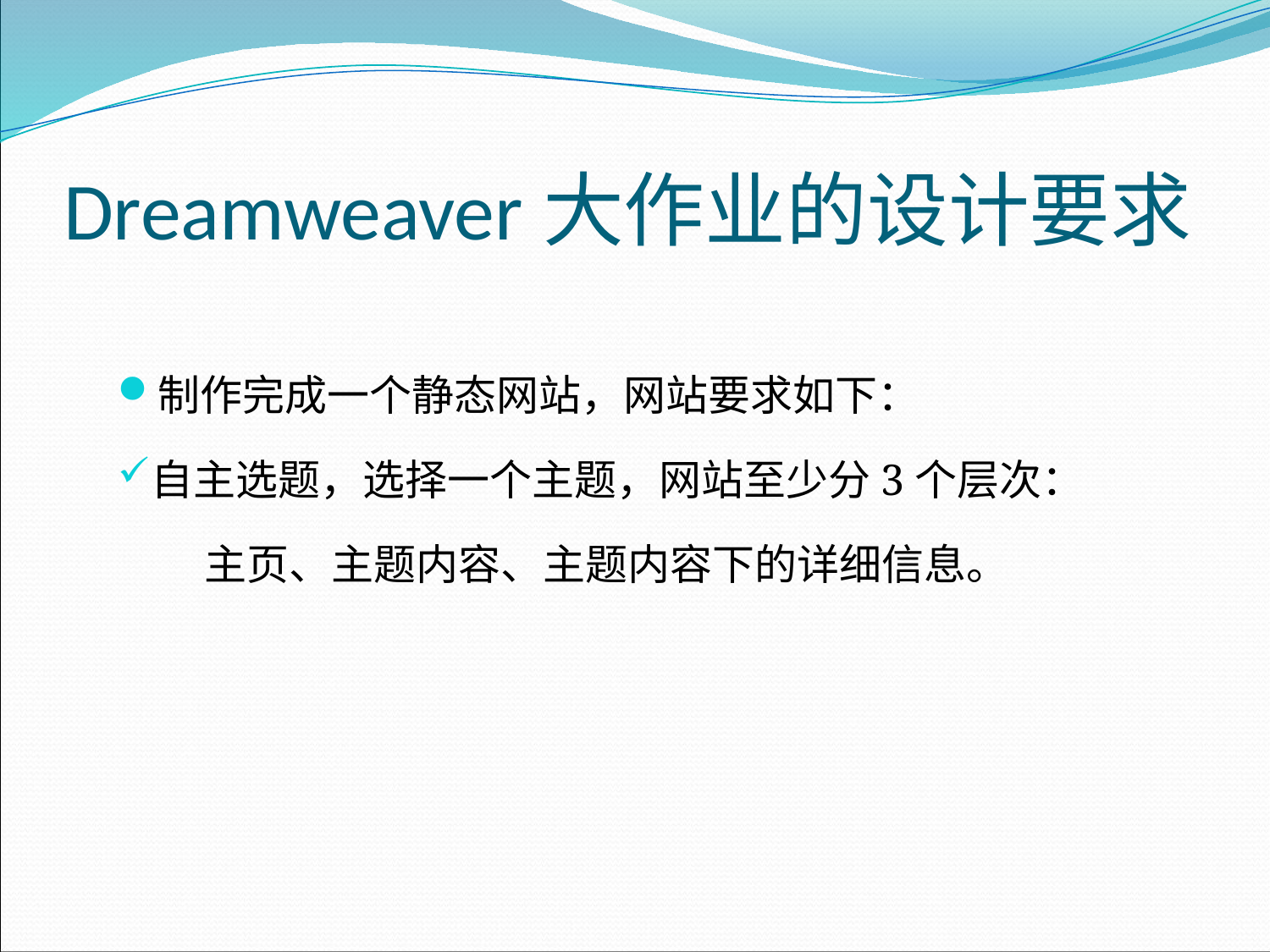

# Dreamweaver大作业的设计要求

制作完成一个静态网站，网站要求如下：
自主选题，选择一个主题，网站至少分3个层次：
        主页、主题内容、主题内容下的详细信息。